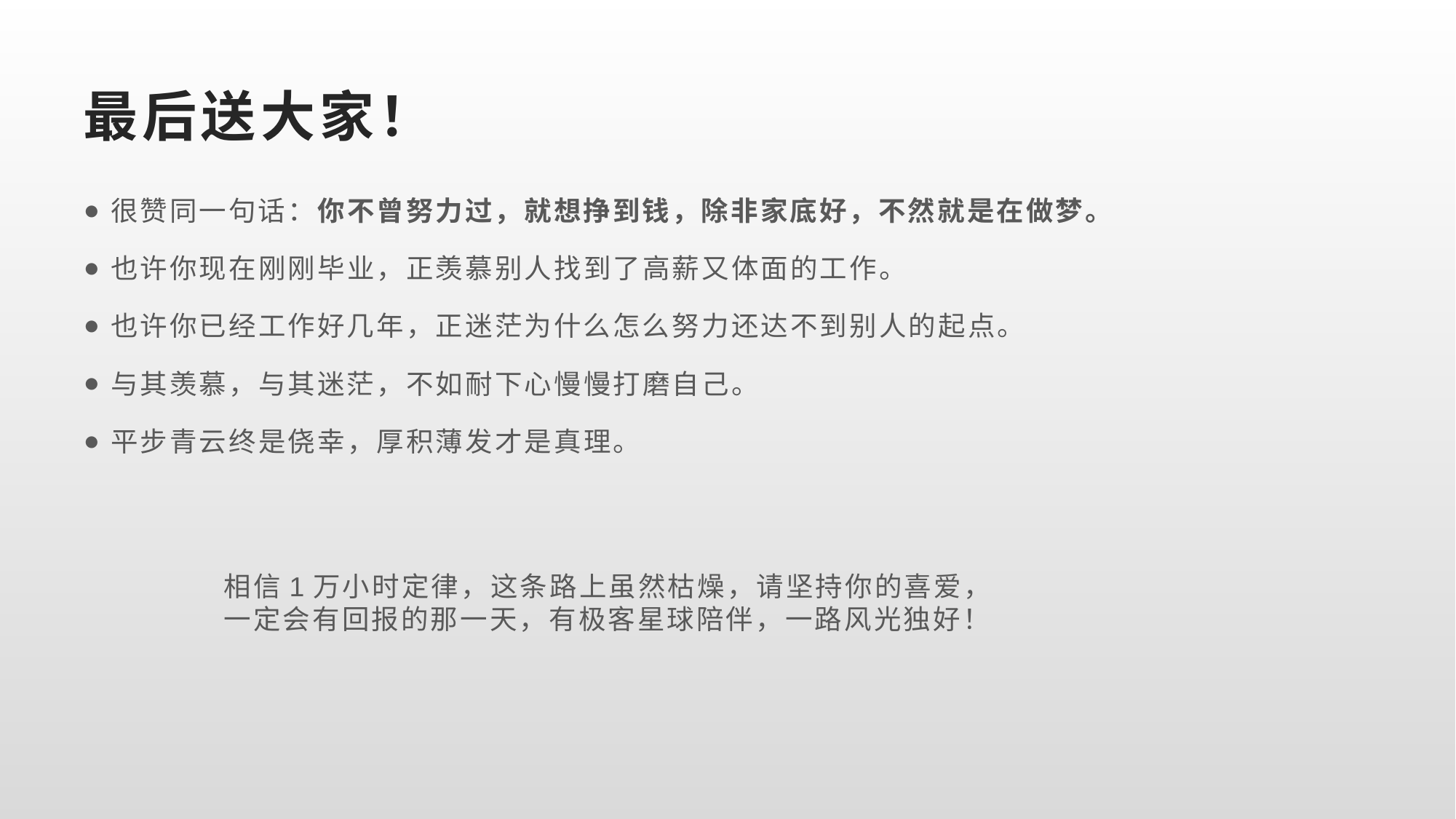

# 最后送大家！
很赞同一句话：你不曾努力过，就想挣到钱，除非家底好，不然就是在做梦。
也许你现在刚刚毕业，正羡慕别人找到了高薪又体面的工作。
也许你已经工作好几年，正迷茫为什么怎么努力还达不到别人的起点。
与其羡慕，与其迷茫，不如耐下心慢慢打磨自己。
平步青云终是侥幸，厚积薄发才是真理。

相信1万小时定律，这条路上虽然枯燥，请坚持你的喜爱，一定会有回报的那一天，有极客星球陪伴，一路风光独好！